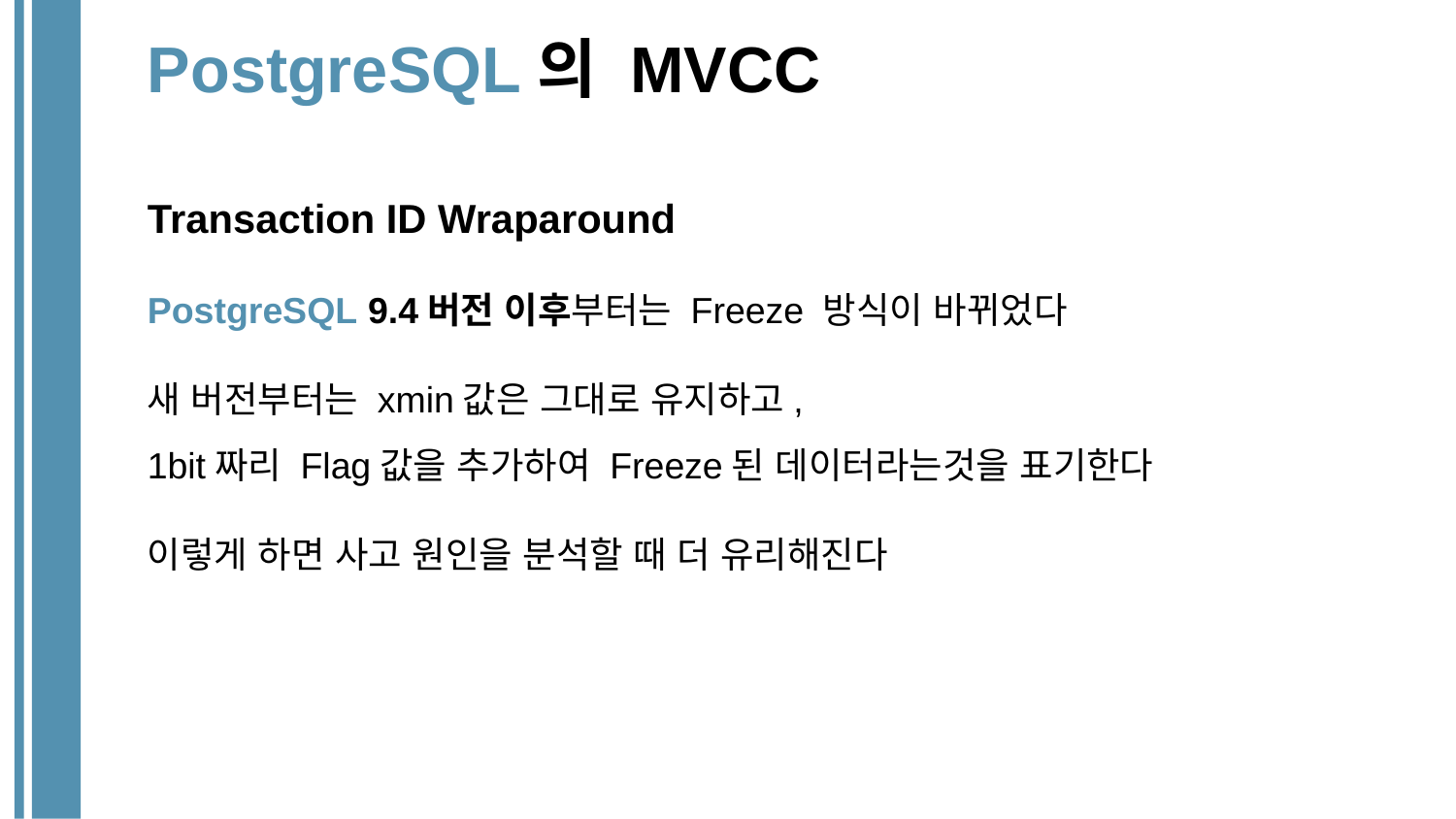

# PostgreSQL의 MVCC
Transaction ID Wraparound
PostgreSQL 9.4버전 이후부터는 Freeze 방식이 바뀌었다
새 버전부터는 xmin값은 그대로 유지하고,
1bit짜리 Flag값을 추가하여 Freeze된 데이터라는것을 표기한다
이렇게 하면 사고 원인을 분석할 때 더 유리해진다